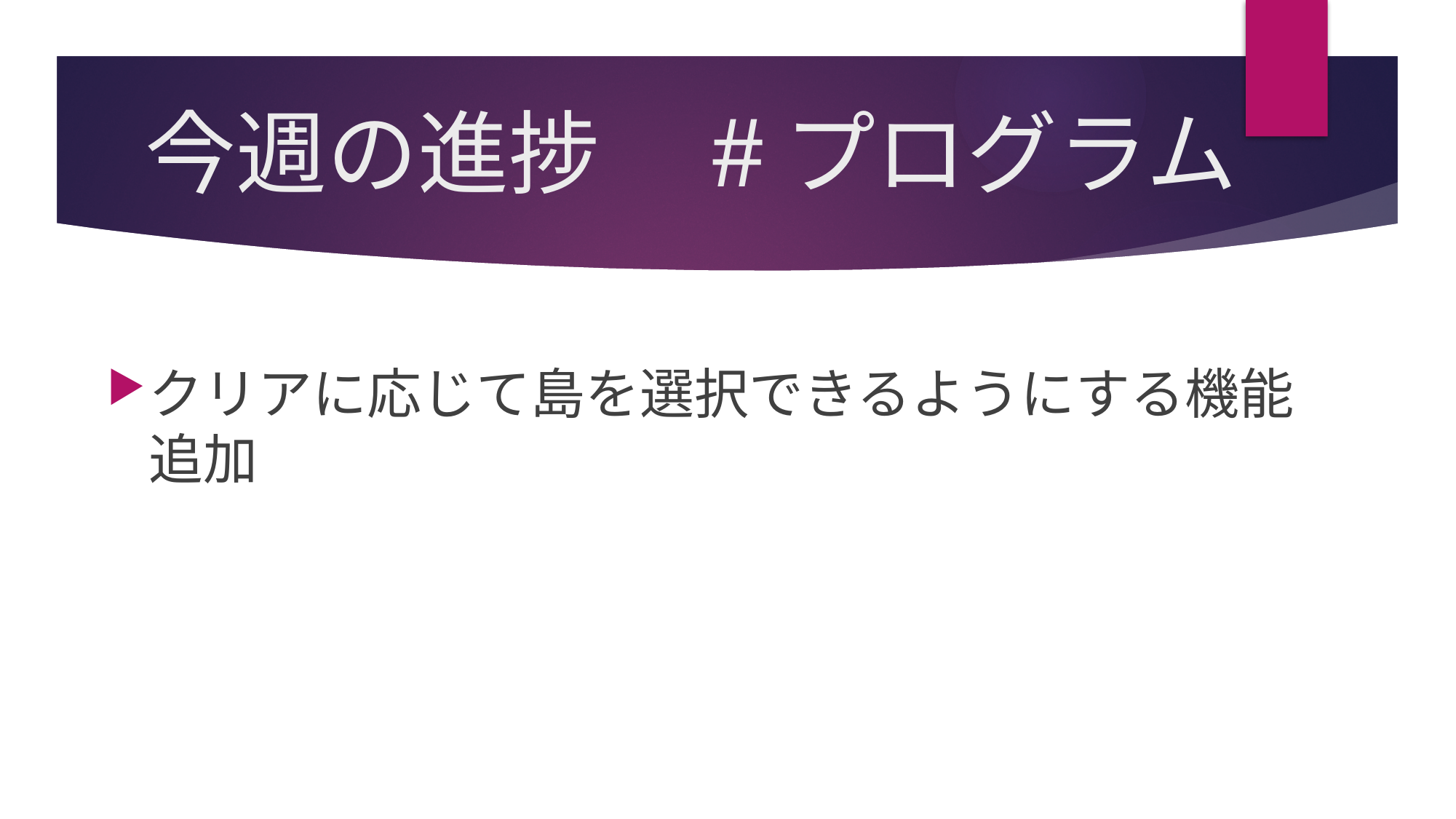

# 今週の進捗　#プログラム
クリアに応じて島を選択できるようにする機能追加